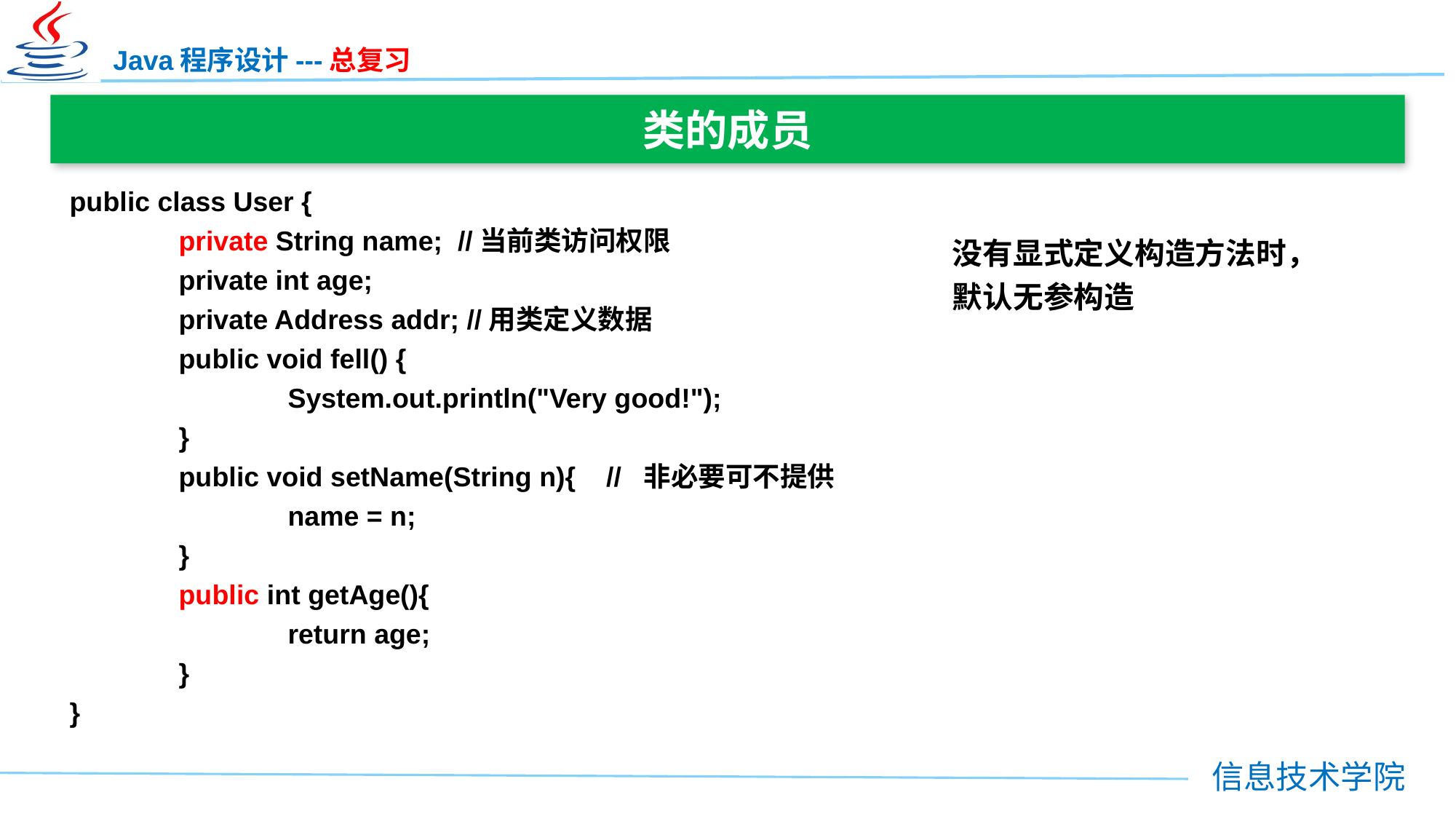

类的成员
public class User {
	private String name;  //当前类访问权限
	private int age;
	private Address addr; //用类定义数据
	public void fell() {
		System.out.println("Very good!");
	}
	public void setName(String n){    //  非必要可不提供
		name = n;
	}
	public int getAge(){
    		return age;
	}
}
没有显式定义构造方法时，默认无参构造